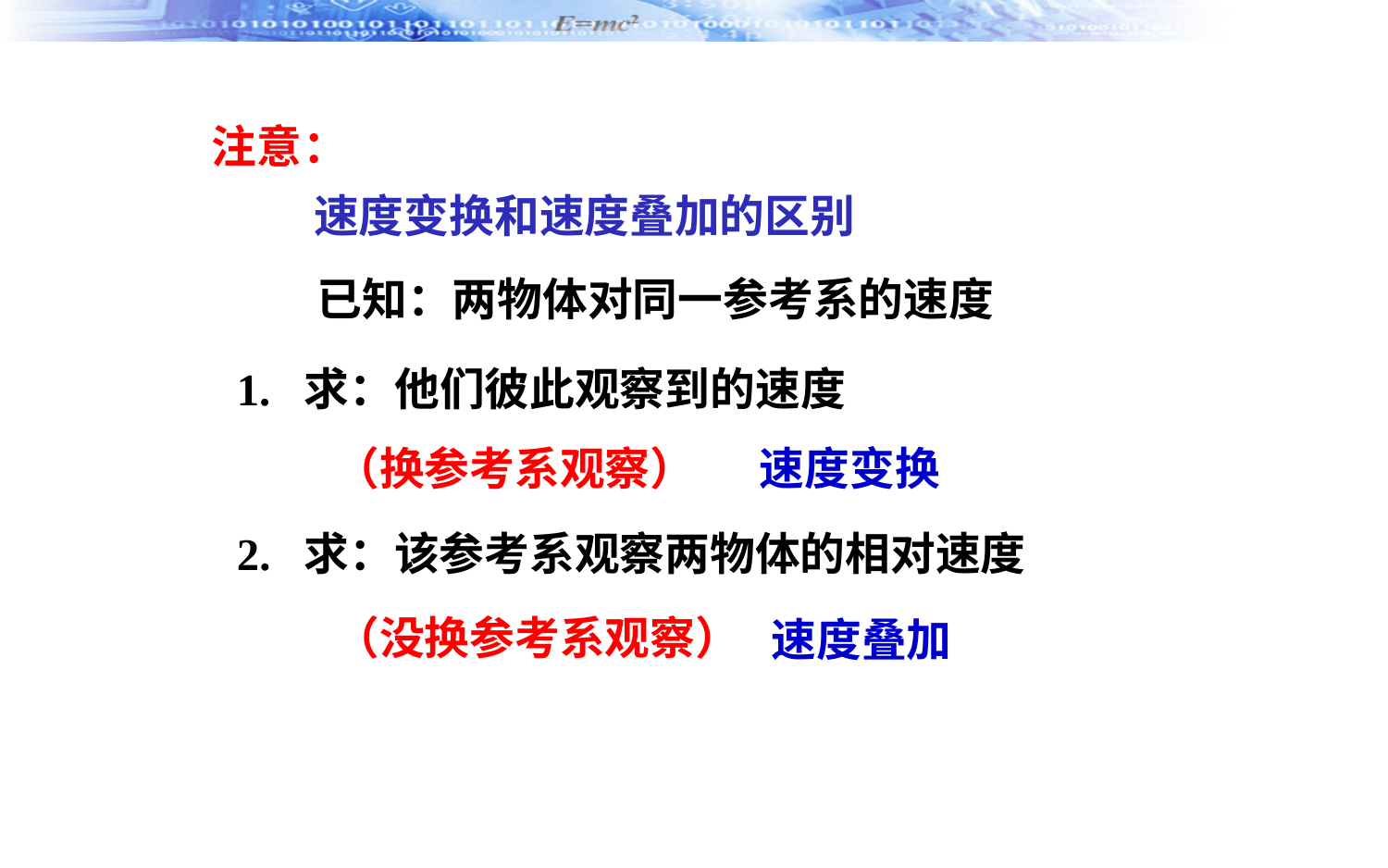

注意：
速度变换和速度叠加的区别
已知：两物体对同一参考系的速度
1.  求：他们彼此观察到的速度
速度变换
（换参考系观察）
2.  求：该参考系观察两物体的相对速度
（没换参考系观察）
速度叠加